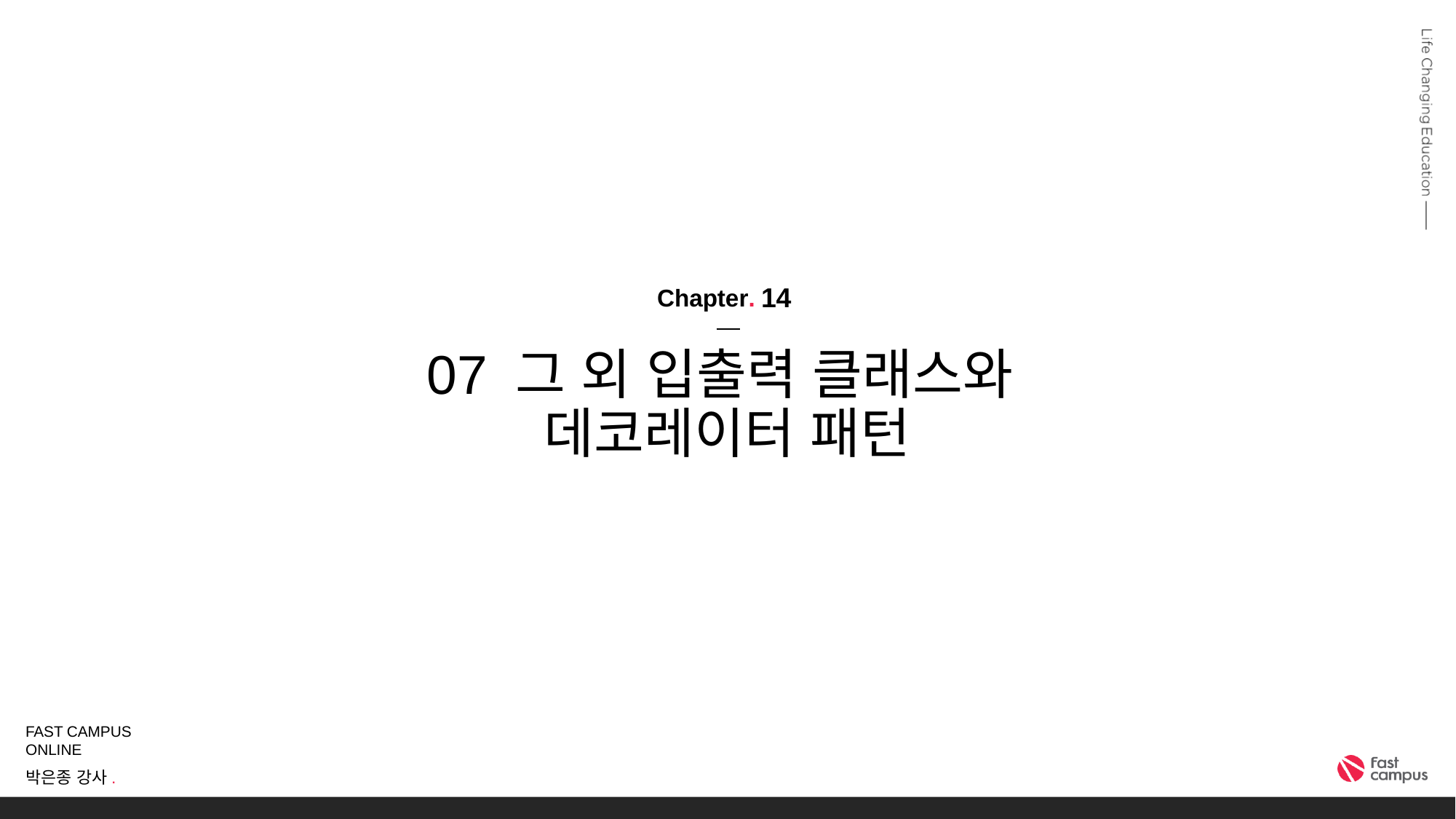

14
# 07 그 외 입출력 클래스와 데코레이터 패턴